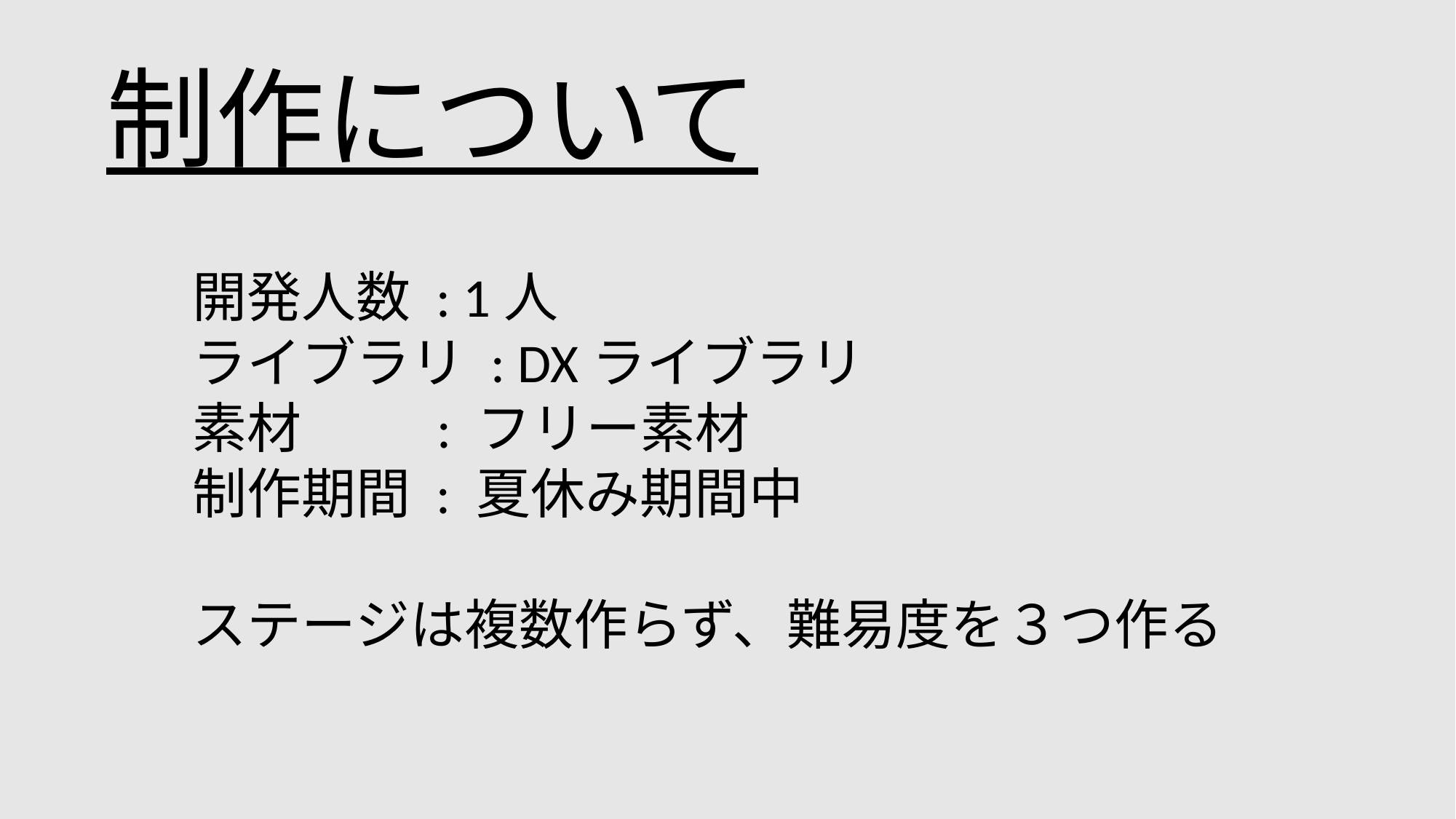

# 制作について

開発人数 : 1人
ライブラリ : DXライブラリ
素材          : フリー素材
制作期間 : 夏休み期間中

ステージは複数作らず、難易度を３つ作る